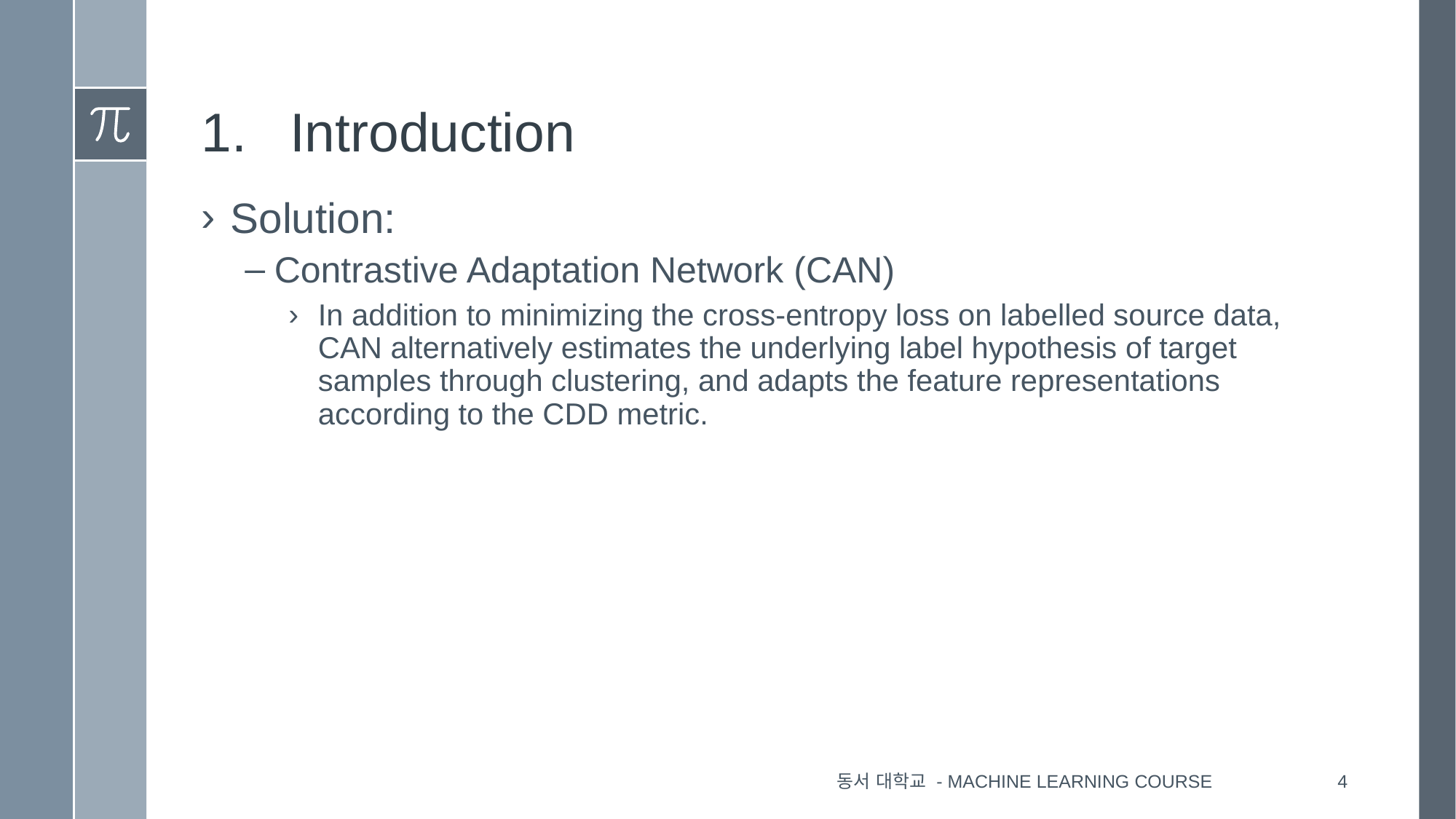

# Introduction
Solution:
Contrastive Adaptation Network (CAN)
In addition to minimizing the cross-entropy loss on labelled source data, CAN alternatively estimates the underlying label hypothesis of target samples through clustering, and adapts the feature representations according to the CDD metric.
동서 대학교 - Machine Learning Course
4